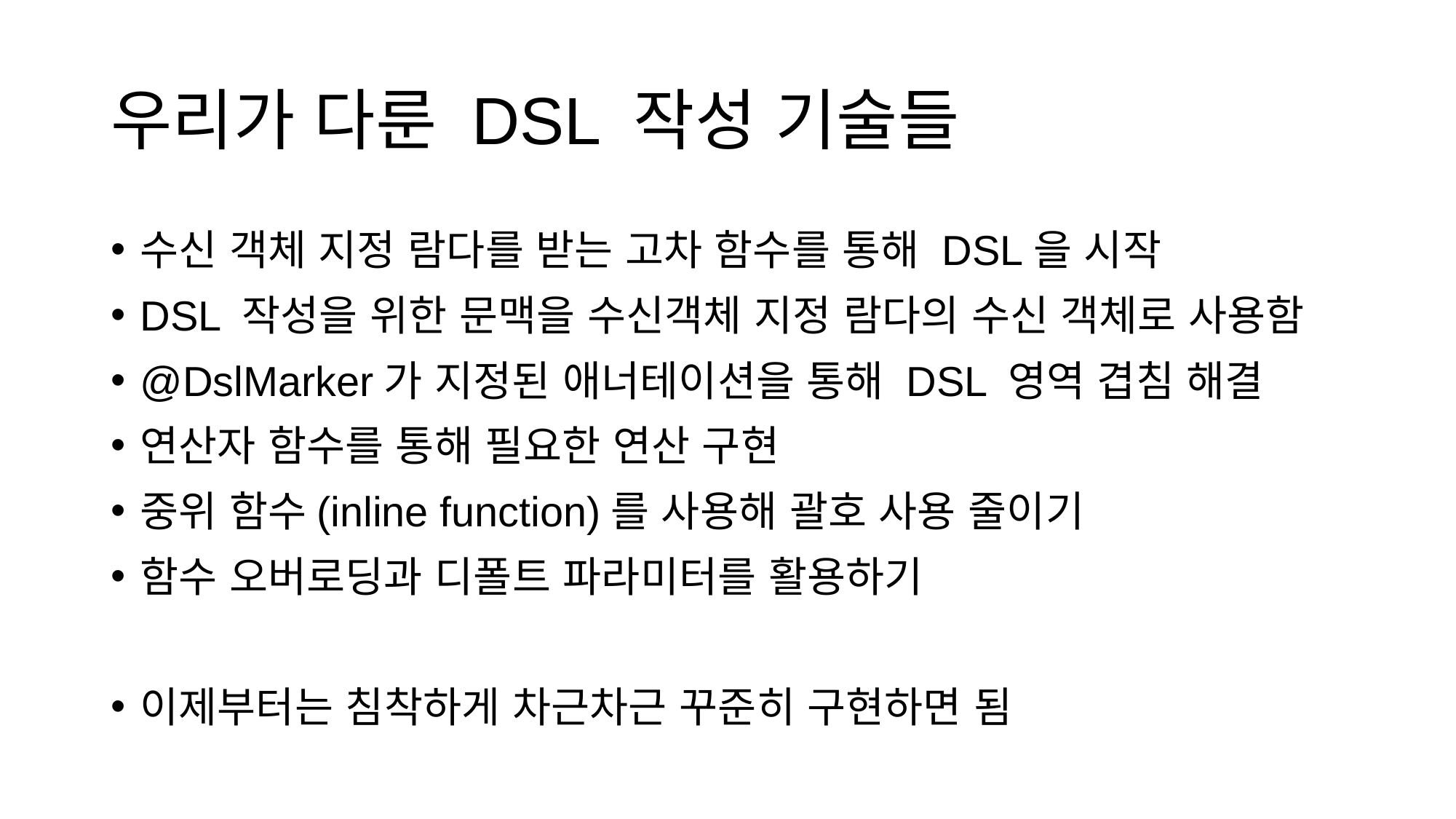

# 우리가 다룬 DSL 작성 기술들
수신 객체 지정 람다를 받는 고차 함수를 통해 DSL을 시작
DSL 작성을 위한 문맥을 수신객체 지정 람다의 수신 객체로 사용함
@DslMarker가 지정된 애너테이션을 통해 DSL 영역 겹침 해결
연산자 함수를 통해 필요한 연산 구현
중위 함수(inline function)를 사용해 괄호 사용 줄이기
함수 오버로딩과 디폴트 파라미터를 활용하기

이제부터는 침착하게 차근차근 꾸준히 구현하면 됨